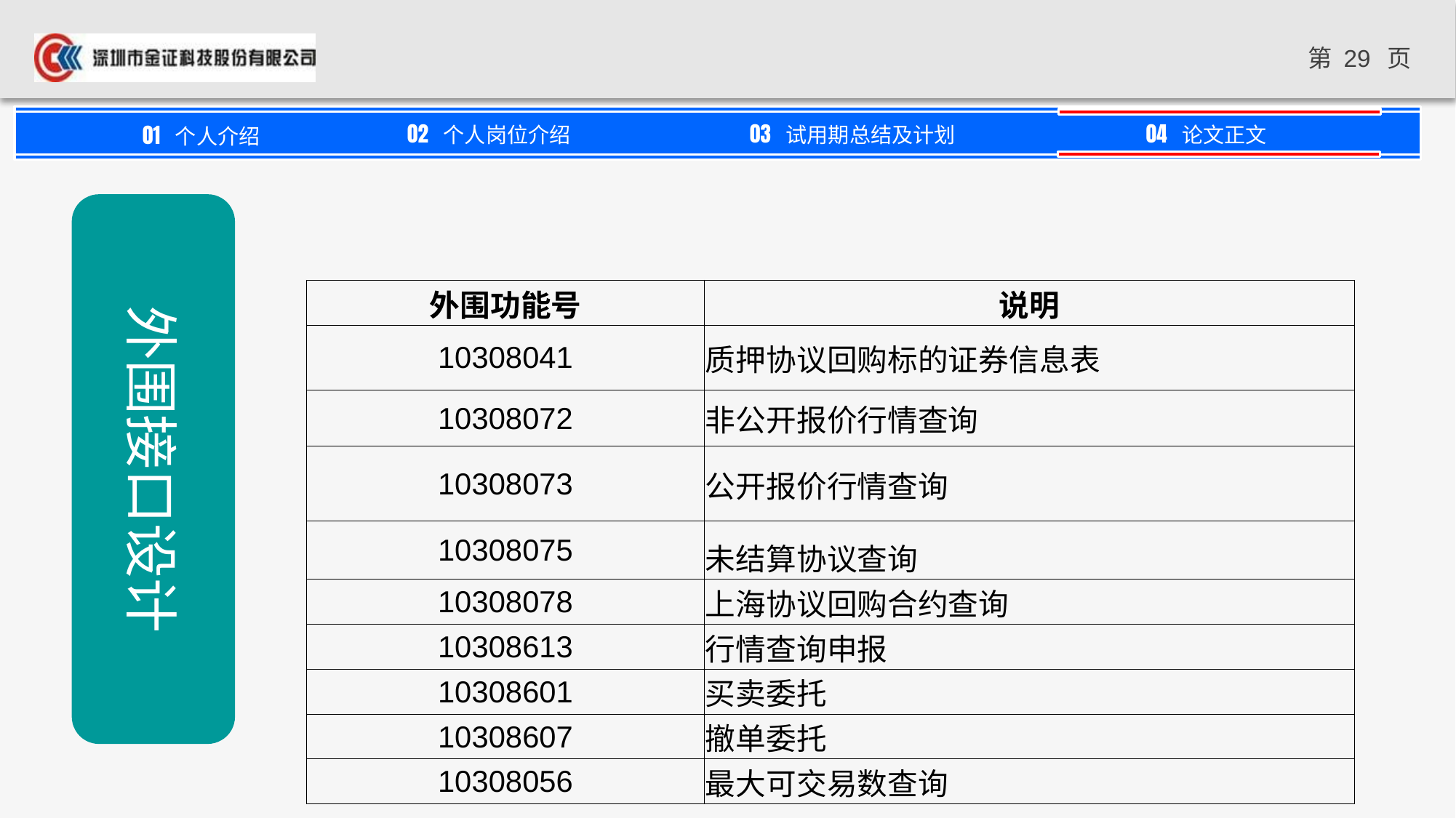

外围接口设计

| 外围功能号 | 说明 |
| --- | --- |
| 10308041 | 质押协议回购标的证券信息表 |
| 10308072 | 非公开报价行情查询 |
| 10308073 | 公开报价行情查询 |
| 10308075 | 未结算协议查询 |
| 10308078 | 上海协议回购合约查询 |
| 10308613 | 行情查询申报 |
| 10308601 | 买卖委托 |
| 10308607 | 撤单委托 |
| 10308056 | 最大可交易数查询 |